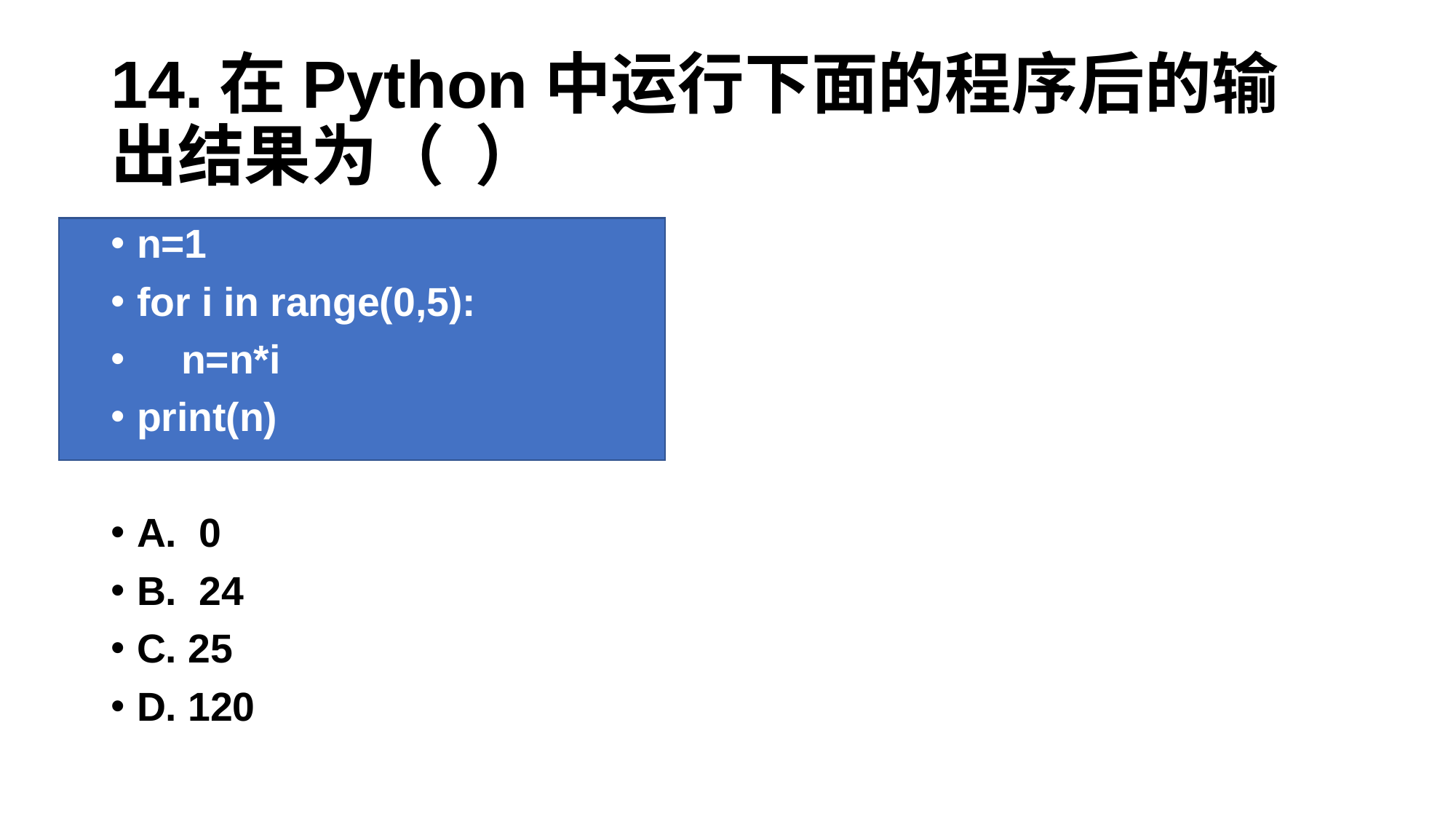

# 14.在Python中运行下面的程序后的输出结果为（  ）

n=1
for i in range(0,5):
    n=n*i
print(n)

A.  0
B.  24
C. 25
D. 120